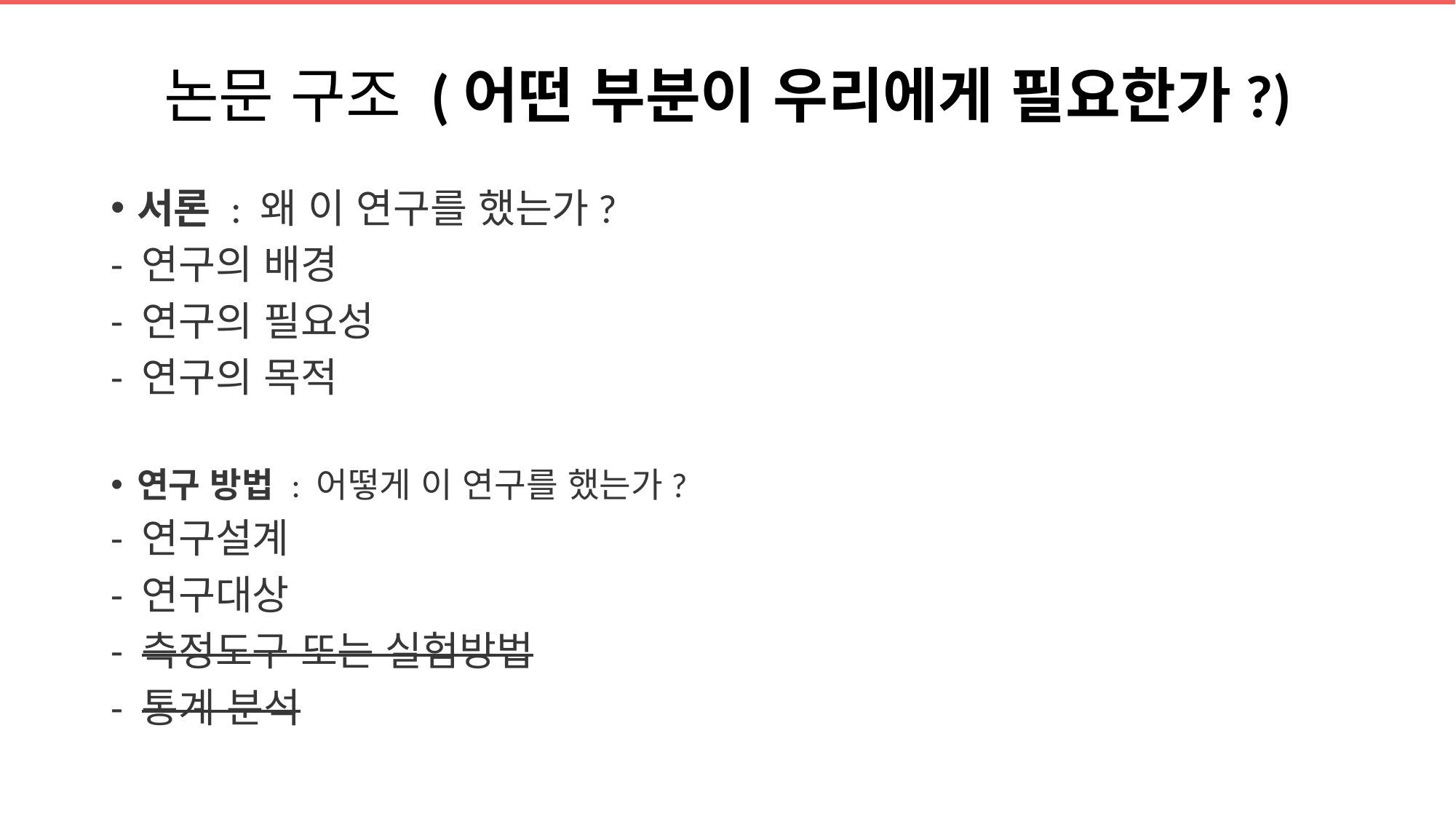

# 논문 구조 (어떤 부분이 우리에게 필요한가?)
서론 : 왜 이 연구를 했는가?
- 연구의 배경
- 연구의 필요성
- 연구의 목적

연구 방법 : 어떻게 이 연구를 했는가?
- 연구설계
- 연구대상
- 측정도구 또는 실험방법
- 통계 분석